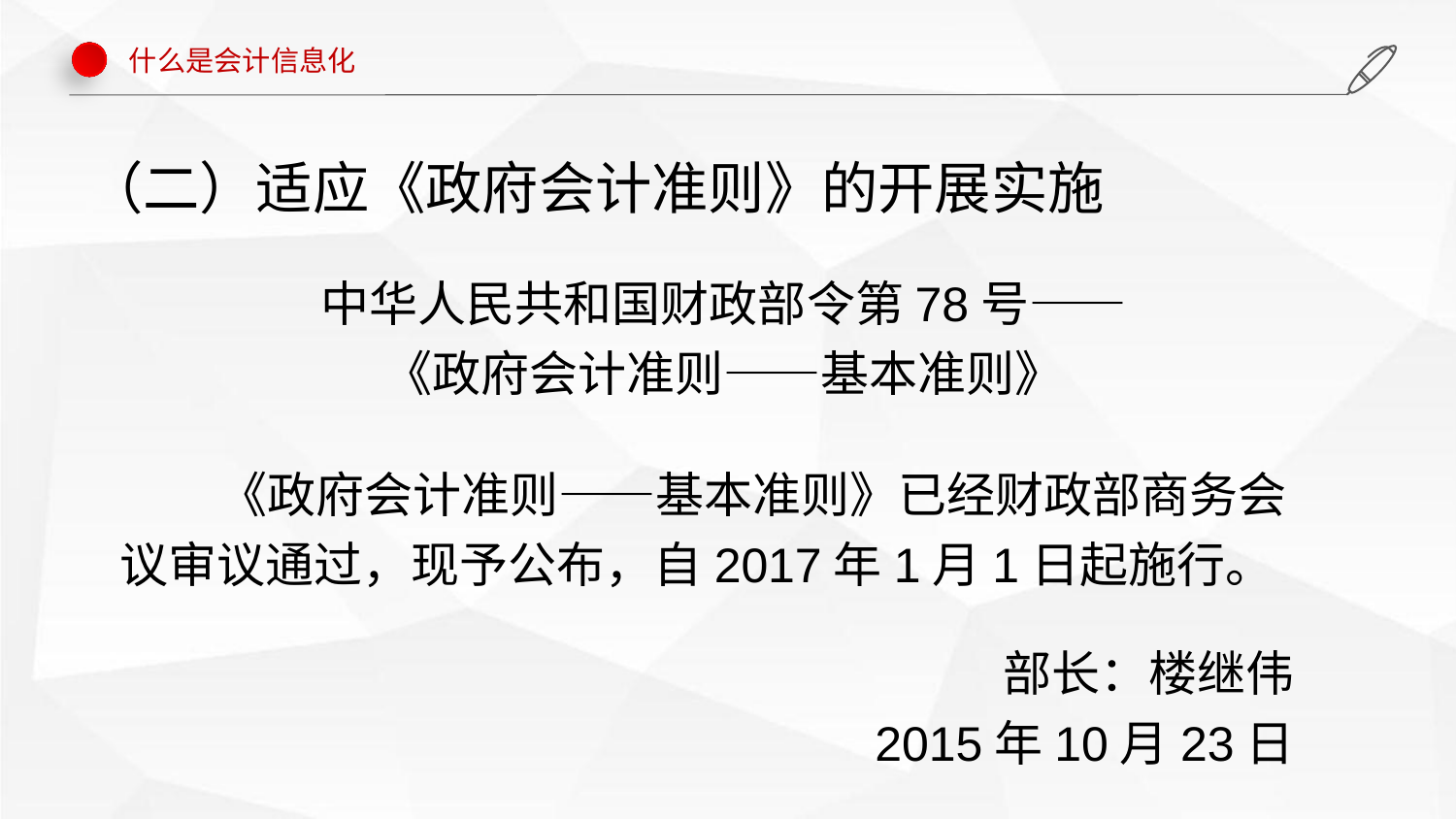

什么是会计信息化

（二）适应《政府会计准则》的开展实施
中华人民共和国财政部令第78号——
《政府会计准则——基本准则》
《政府会计准则——基本准则》已经财政部商务会议审议通过，现予公布，自2017年1月1日起施行。
部长：楼继伟
2015年10月23日